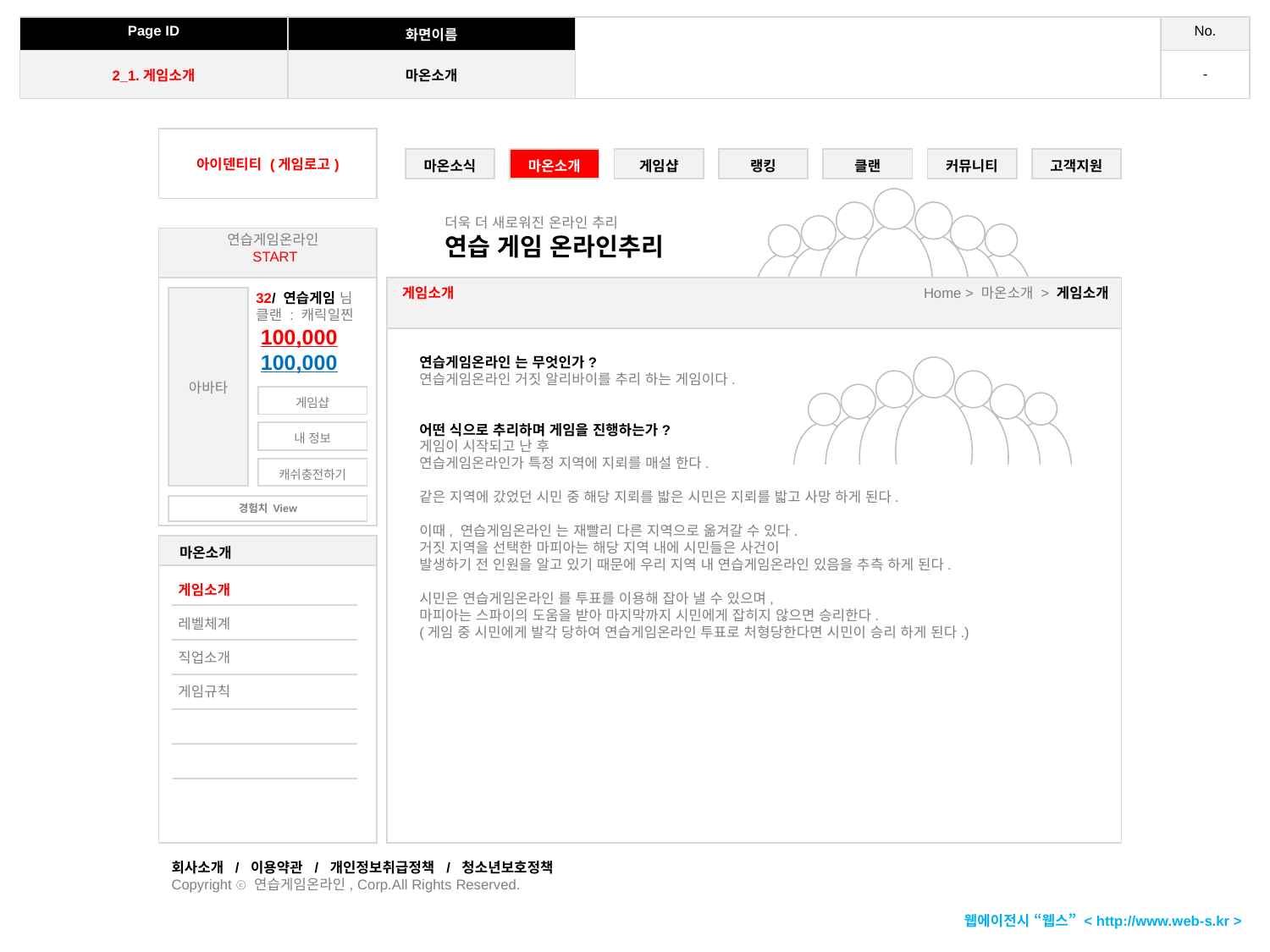

| Page ID | 화면이름 |  | No. |
| --- | --- | --- | --- |
| 2\_1.게임소개 | 마온소개 |  | - |
| 아이덴티티 (게임로고) |
| --- |
| 커뮤니티 |
| --- |
| 마온소식 |
| --- |
| 마온소개 |
| --- |
| 게임샵 |
| --- |
| 랭킹 |
| --- |
| 클랜 |
| --- |
| 고객지원 |
| --- |

더욱 더 새로워진 온라인 추리
연습 게임 온라인추리
연습게임온라인
START
|  |
| --- |
|  |
| --- |
|  |
| --- |
|  |
| --- |
게임소개
Home > 마온소개 > 게임소개
32/ 연습게임 님
클랜 : 캐릭일찐
| 아바타 |
| --- |
100,000
100,000
연습게임온라인 는 무엇인가?
연습게임온라인 거짓 알리바이를 추리 하는 게임이다.

어떤 식으로 추리하며 게임을 진행하는가?
게임이 시작되고 난 후
연습게임온라인가 특정 지역에 지뢰를 매설 한다.

같은 지역에 갔었던 시민 중 해당 지뢰를 밟은 시민은 지뢰를 밟고 사망 하게 된다.

이때, 연습게임온라인 는 재빨리 다른 지역으로 옮겨갈 수 있다.
거짓 지역을 선택한 마피아는 해당 지역 내에 시민들은 사건이
발생하기 전 인원을 알고 있기 때문에 우리 지역 내 연습게임온라인 있음을 추측 하게 된다.

시민은 연습게임온라인 를 투표를 이용해 잡아 낼 수 있으며,
마피아는 스파이의 도움을 받아 마지막까지 시민에게 잡히지 않으면 승리한다.
(게임 중 시민에게 발각 당하여 연습게임온라인 투표로 처형당한다면 시민이 승리 하게 된다.)

| 게임샵 |
| --- |
| 내 정보 |
| --- |
| 캐쉬충전하기 |
| --- |
|  |
| --- |
| 경험치 View |
| --- |
|  |
| --- |
| 마온소개 |
| --- |
게임소개

레벨체계

직업소개

게임규칙
회사소개  /  이용약관  /  개인정보취급정책  /  청소년보호정책
Copyright ⓒ 연습게임온라인, Corp.All Rights Reserved.

웹에이전시 “웹스” < http://www.web-s.kr >